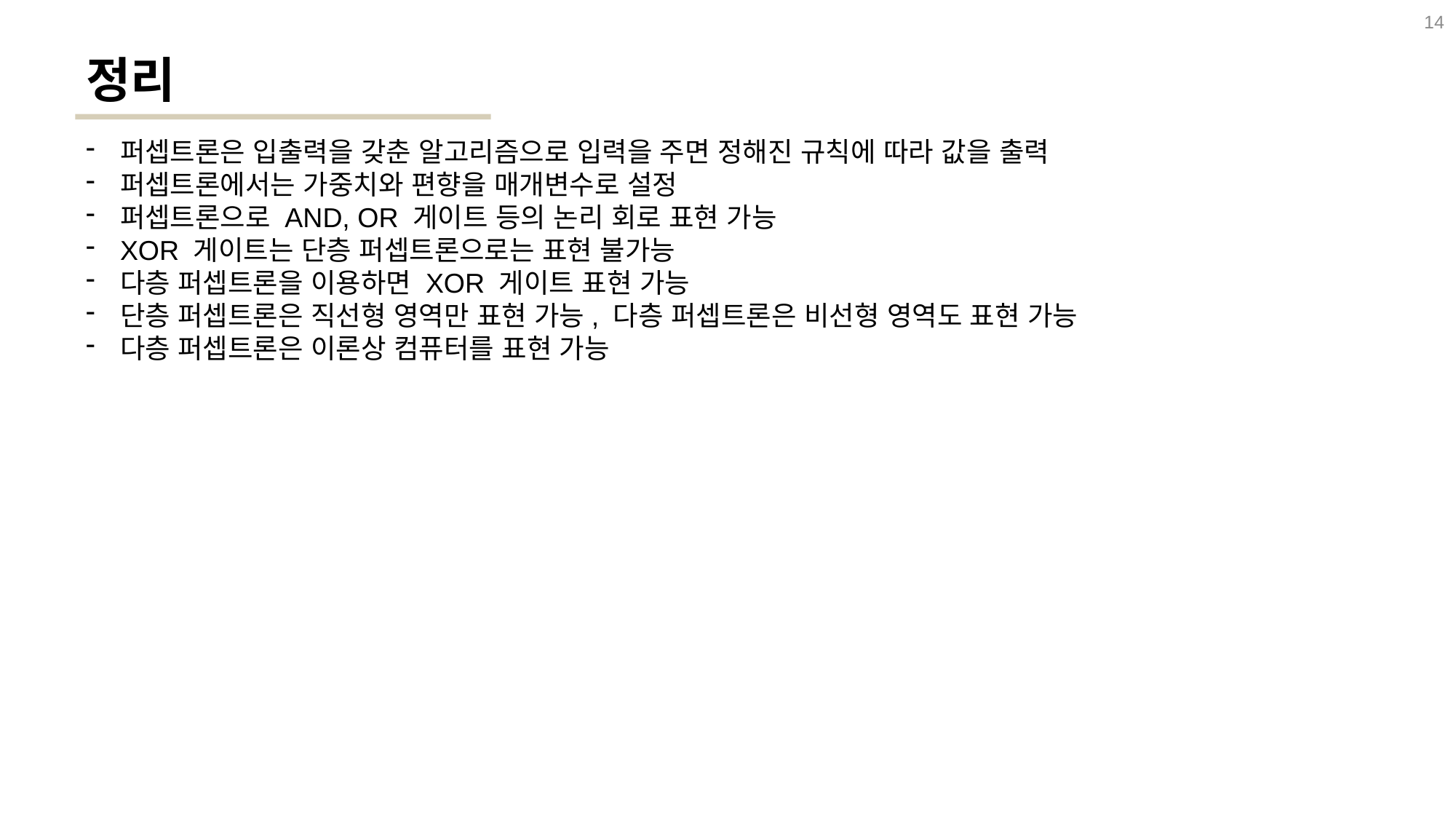

14
정리

퍼셉트론은 입출력을 갖춘 알고리즘으로 입력을 주면 정해진 규칙에 따라 값을 출력
퍼셉트론에서는 가중치와 편향을 매개변수로 설정
퍼셉트론으로 AND, OR 게이트 등의 논리 회로 표현 가능
XOR 게이트는 단층 퍼셉트론으로는 표현 불가능
다층 퍼셉트론을 이용하면 XOR 게이트 표현 가능
단층 퍼셉트론은 직선형 영역만 표현 가능, 다층 퍼셉트론은 비선형 영역도 표현 가능
다층 퍼셉트론은 이론상 컴퓨터를 표현 가능